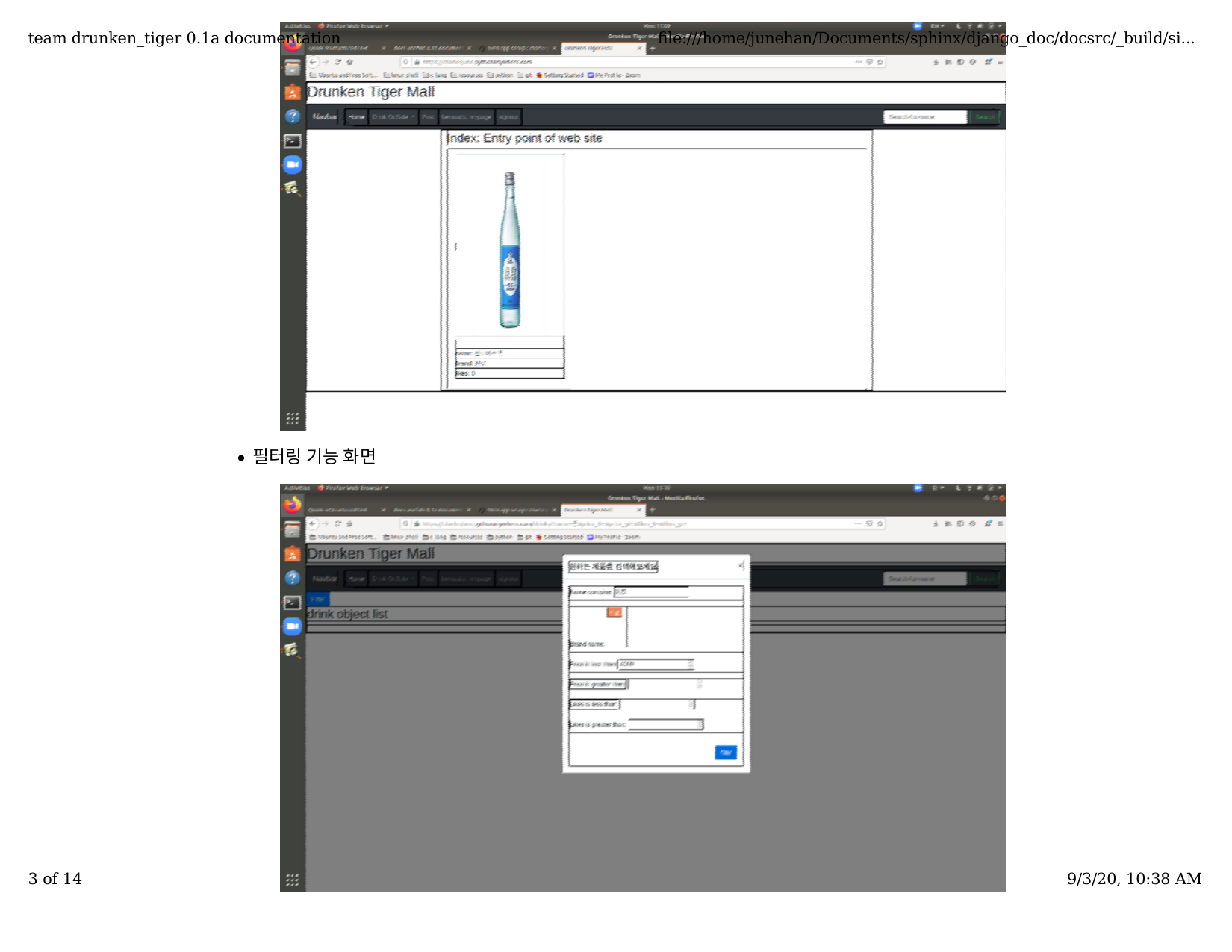

team drunken_tiger 0.1a documentation
ﬁle:///home/junehan/Documents/sphinx/django_doc/docsrc/_build/si...
필터링 기능 화면

3 of 14
9/3/20, 10:38 AM